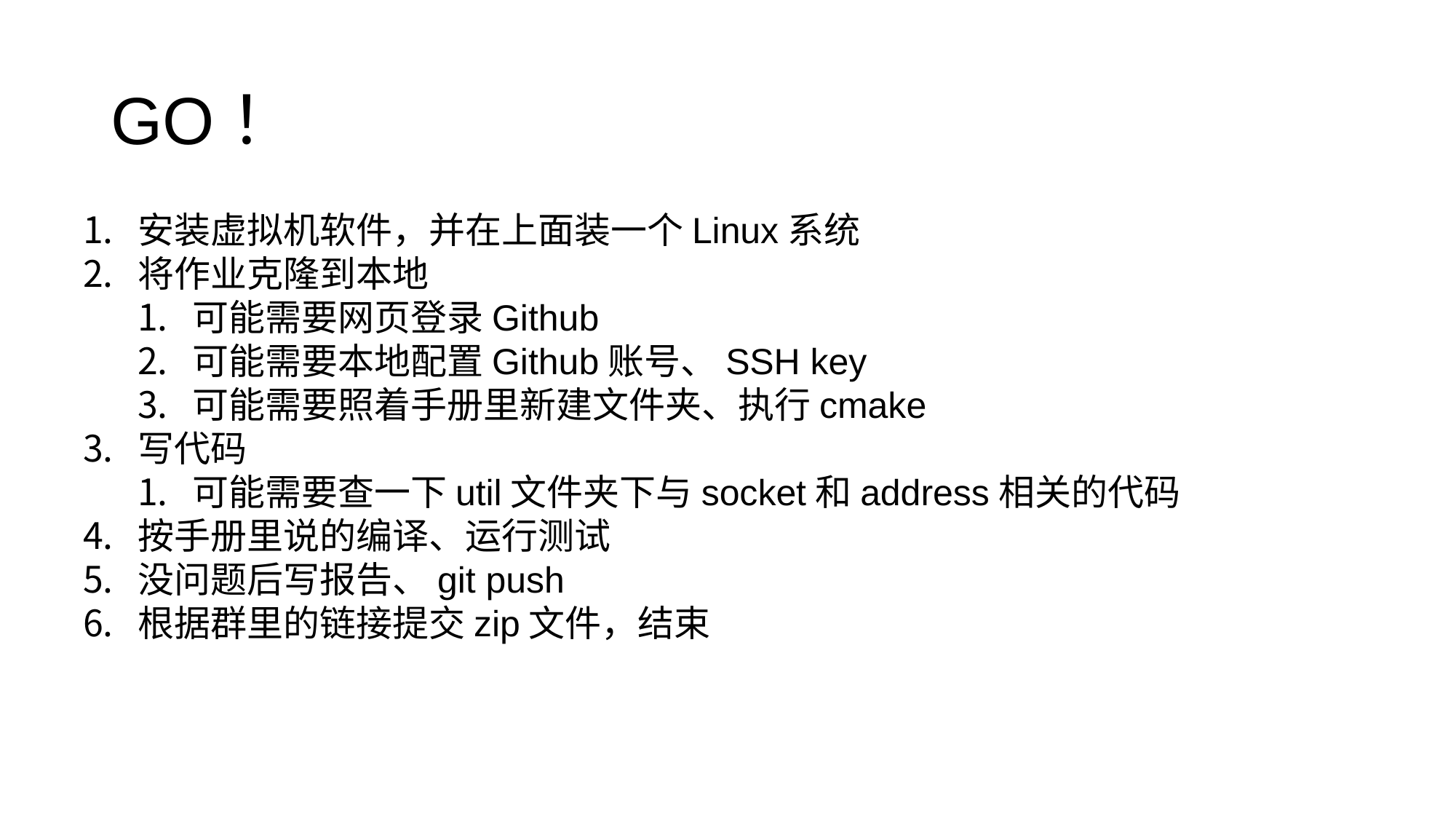

# GO！
安装虚拟机软件，并在上面装一个Linux系统
将作业克隆到本地
可能需要网页登录Github
可能需要本地配置Github账号、SSH key
可能需要照着手册里新建文件夹、执行cmake
写代码
可能需要查一下util文件夹下与socket和address相关的代码
按手册里说的编译、运行测试
没问题后写报告、git push
根据群里的链接提交zip文件，结束